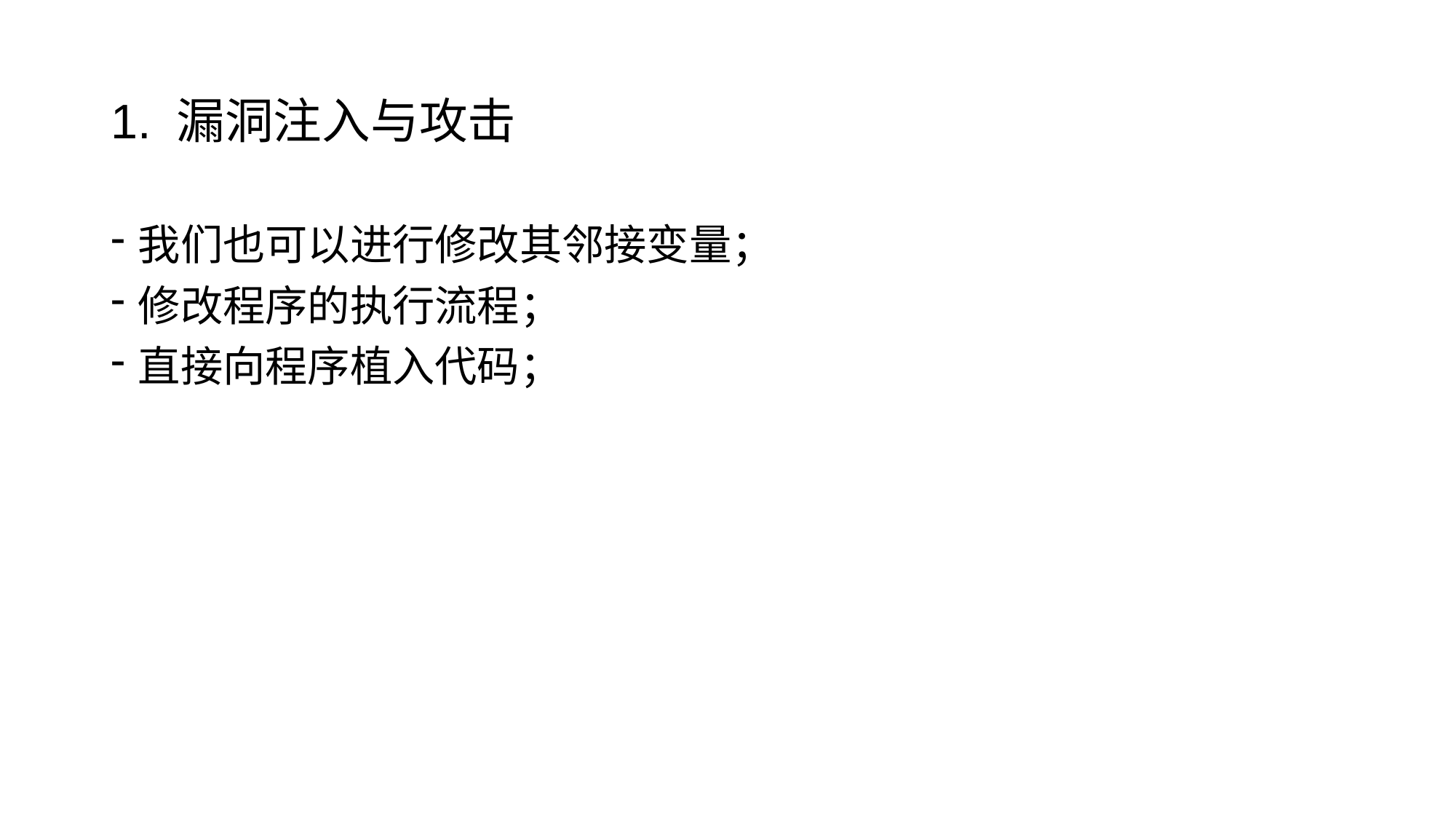

# 1. 漏洞注入与攻击
我们也可以进行修改其邻接变量；
修改程序的执行流程；
直接向程序植入代码；